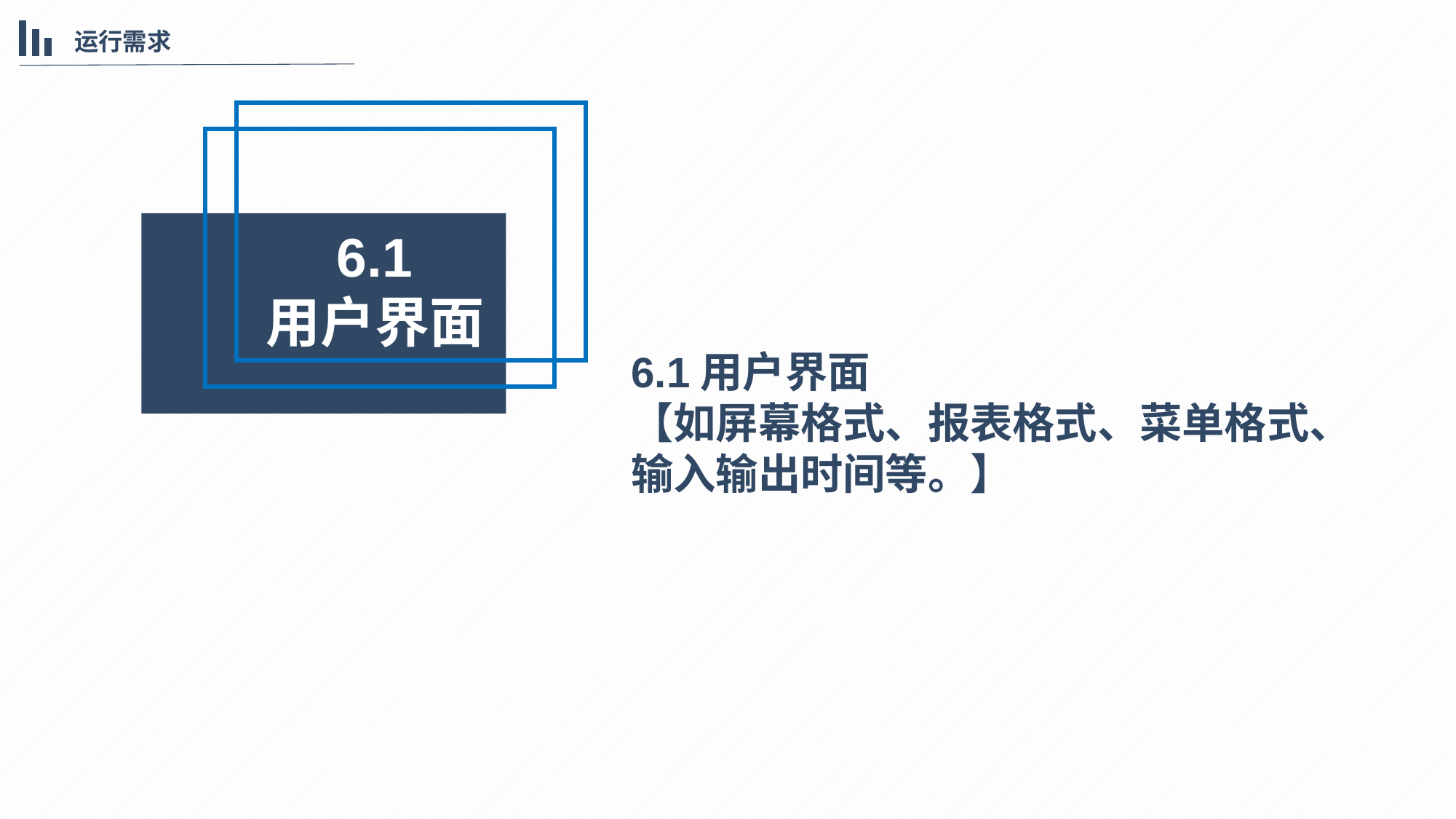

运行需求

6.1
用户界面
6.1用户界面
【如屏幕格式、报表格式、菜单格式、输入输出时间等。】